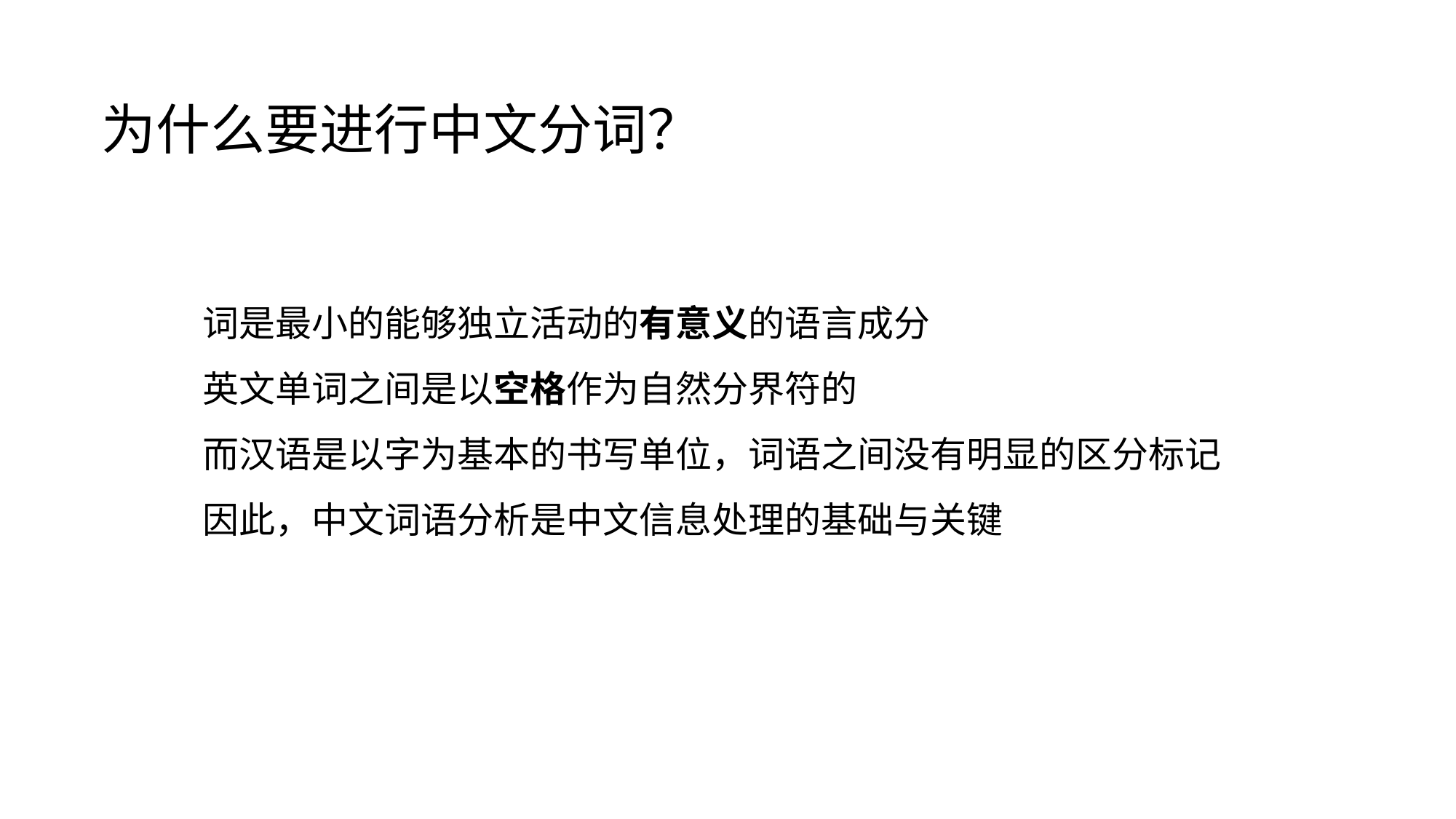

为什么要进行中文分词？
词是最小的能够独立活动的有意义的语言成分
英文单词之间是以空格作为自然分界符的
而汉语是以字为基本的书写单位，词语之间没有明显的区分标记
因此，中文词语分析是中文信息处理的基础与关键